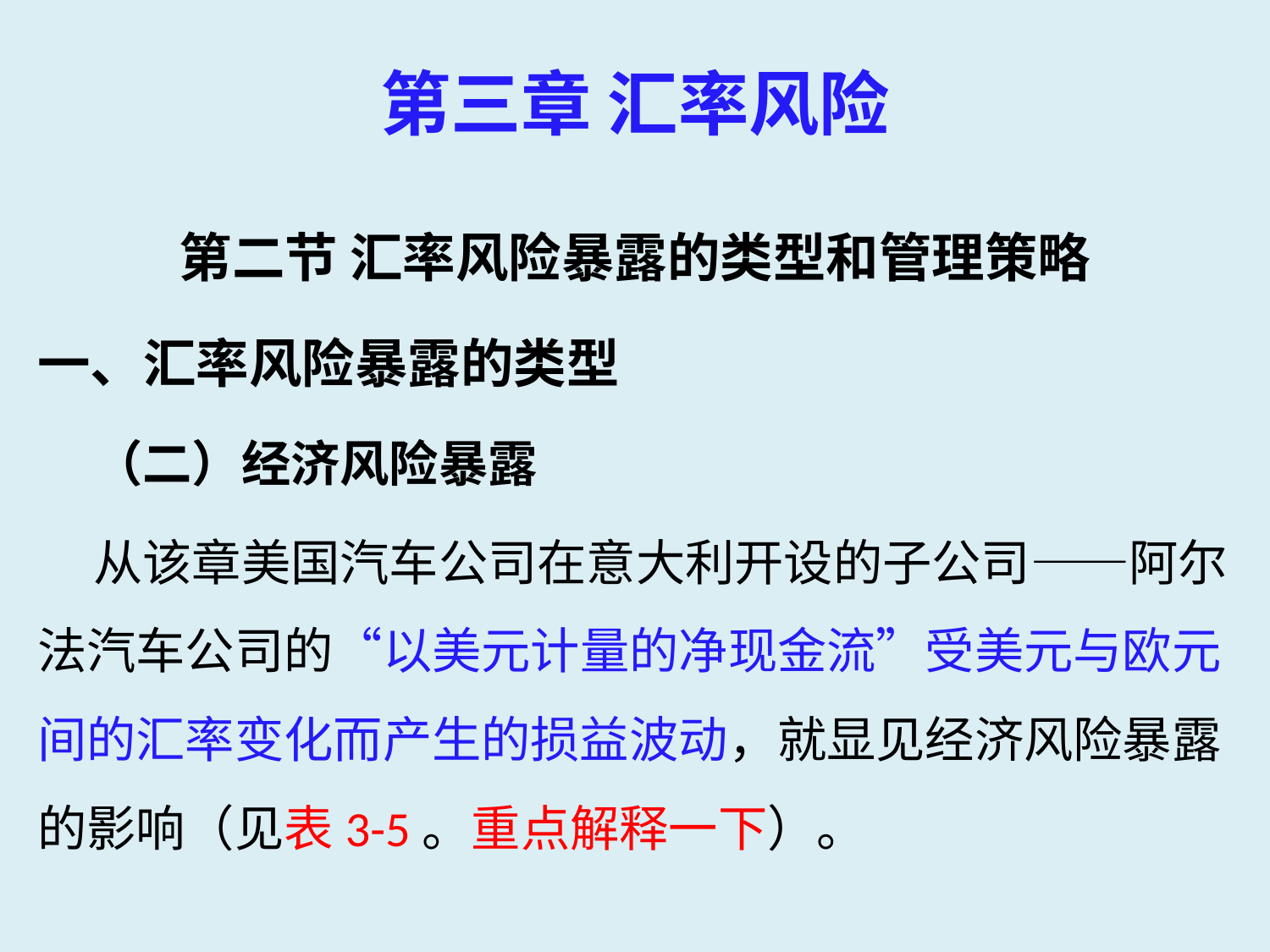

# 第三章 汇率风险
第二节 汇率风险暴露的类型和管理策略
一、汇率风险暴露的类型
    （二）经济风险暴露
    从该章美国汽车公司在意大利开设的子公司——阿尔法汽车公司的“以美元计量的净现金流”受美元与欧元间的汇率变化而产生的损益波动，就显见经济风险暴露的影响（见表3-5。重点解释一下）。